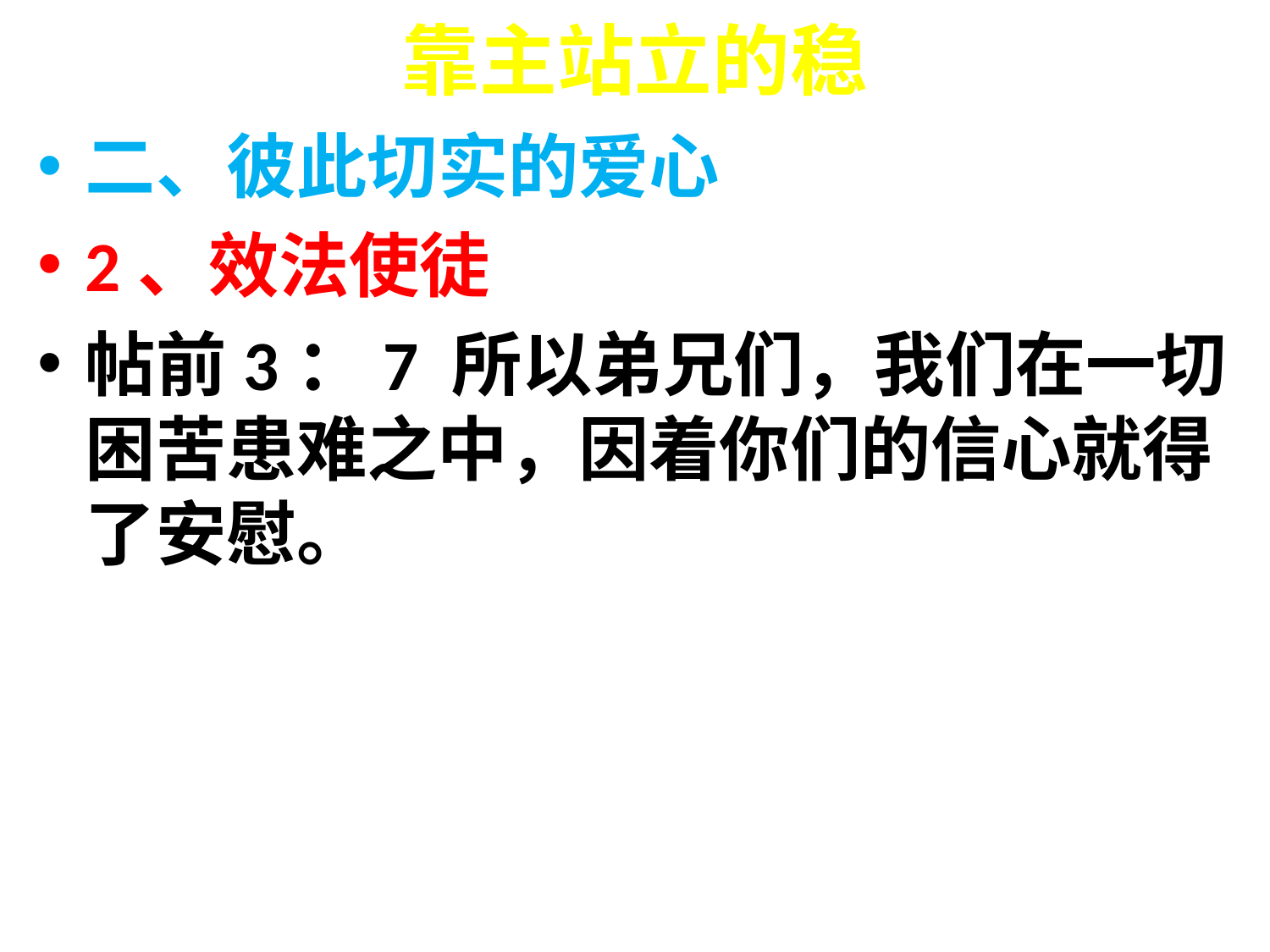

# 靠主站立的稳
二、彼此切实的爱心
2、效法使徒
帖前3：7 所以弟兄们，我们在一切困苦患难之中，因着你们的信心就得了安慰。